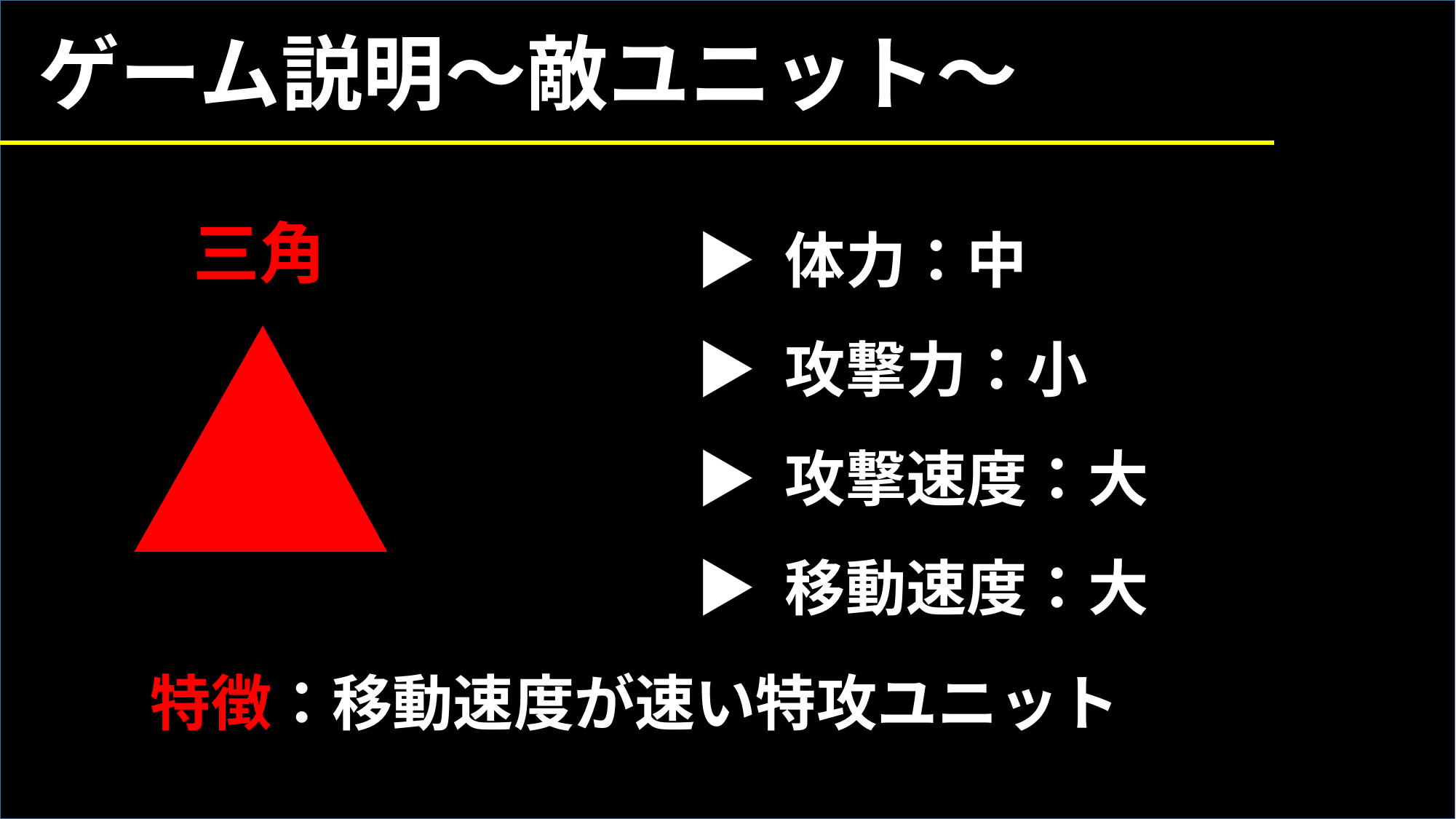

ゲーム説明～敵ユニット～
▶ 体力：中
▶ 攻撃力：小
▶ 攻撃速度：大
▶ 移動速度：大
三角

特徴：移動速度が速い特攻ユニット